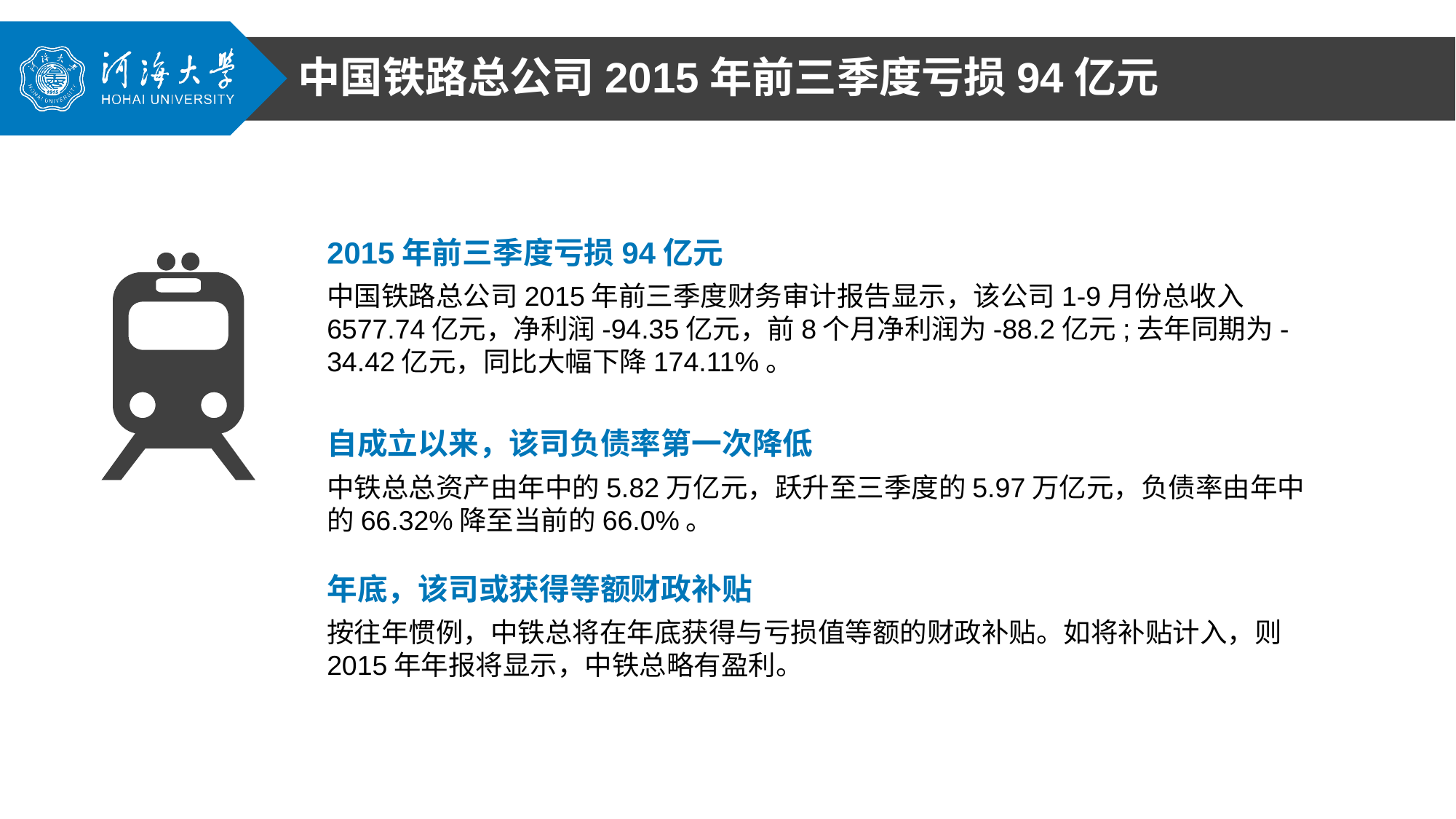

中国铁路总公司2015年前三季度亏损94亿元
2015年前三季度亏损94亿元
中国铁路总公司2015年前三季度财务审计报告显示，该公司1-9月份总收入6577.74亿元，净利润-94.35亿元，前8个月净利润为-88.2亿元;去年同期为-34.42亿元，同比大幅下降174.11%。

自成立以来，该司负债率第一次降低
中铁总总资产由年中的5.82万亿元，跃升至三季度的5.97万亿元，负债率由年中的66.32%降至当前的66.0%。
年底，该司或获得等额财政补贴
按往年惯例，中铁总将在年底获得与亏损值等额的财政补贴。如将补贴计入，则2015年年报将显示，中铁总略有盈利。